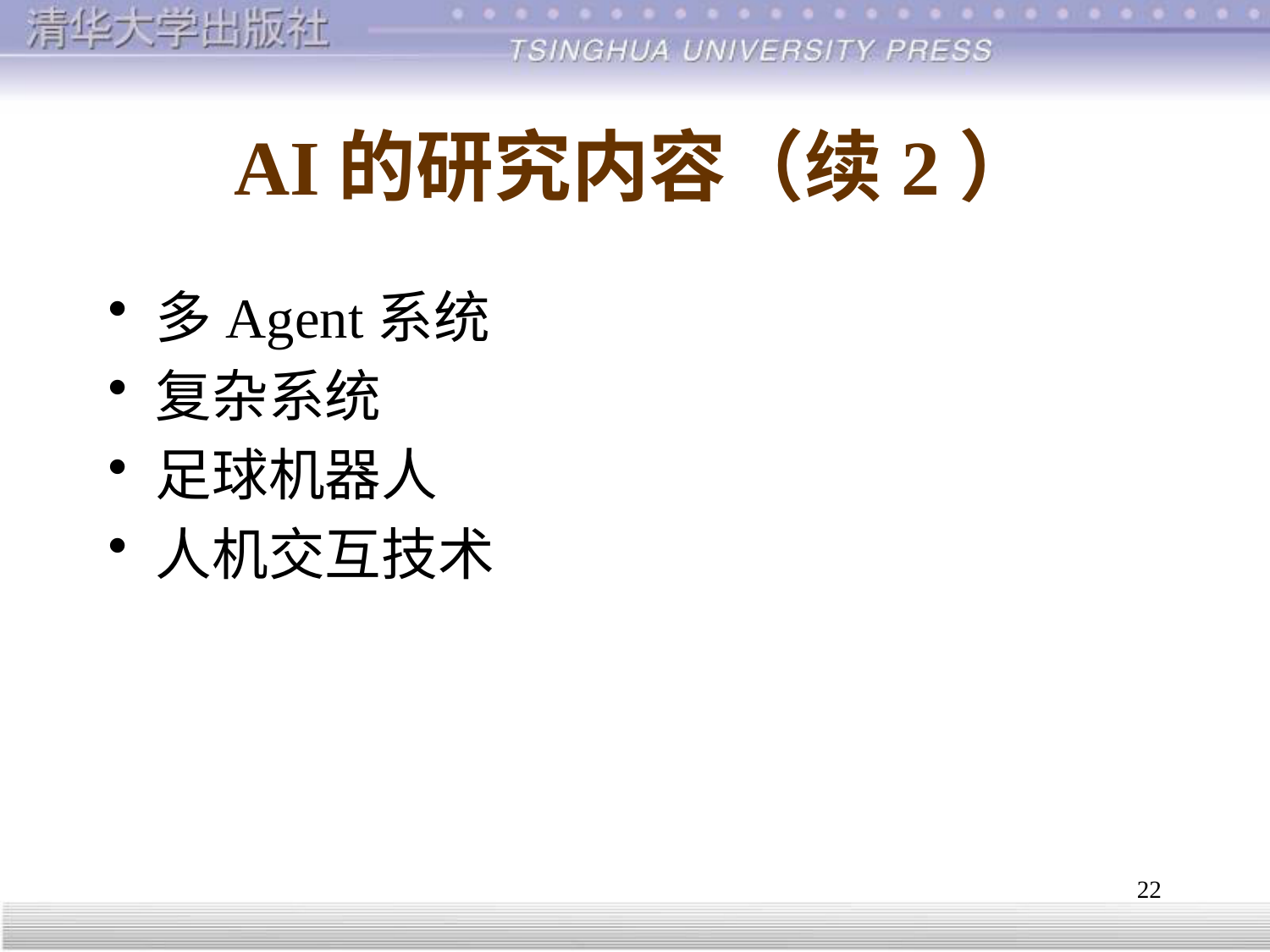

# AI的研究内容（续2）
多Agent系统
复杂系统
足球机器人
人机交互技术

22